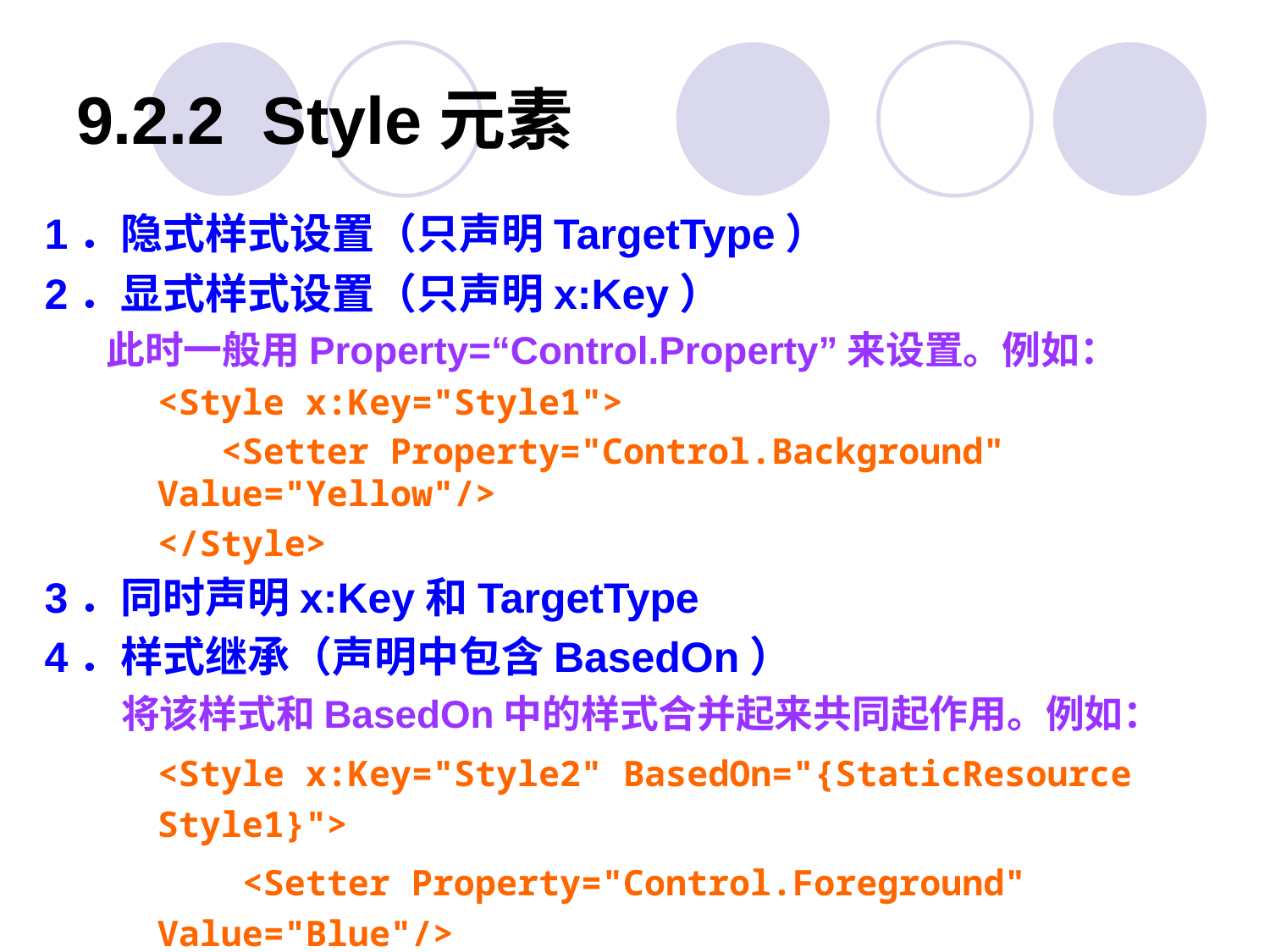

# 9.2.2  Style元素
1．隐式样式设置（只声明TargetType）
2．显式样式设置（只声明x:Key）
此时一般用Property=“Control.Property”来设置。例如：
<Style x:Key="Style1">
   <Setter Property="Control.Background" Value="Yellow"/>
</Style>
3．同时声明x:Key和TargetType
4．样式继承（声明中包含BasedOn）
  将该样式和BasedOn中的样式合并起来共同起作用。例如：
<Style x:Key="Style2" BasedOn="{StaticResource Style1}">
    <Setter Property="Control.Foreground" Value="Blue"/>
</Style>
36